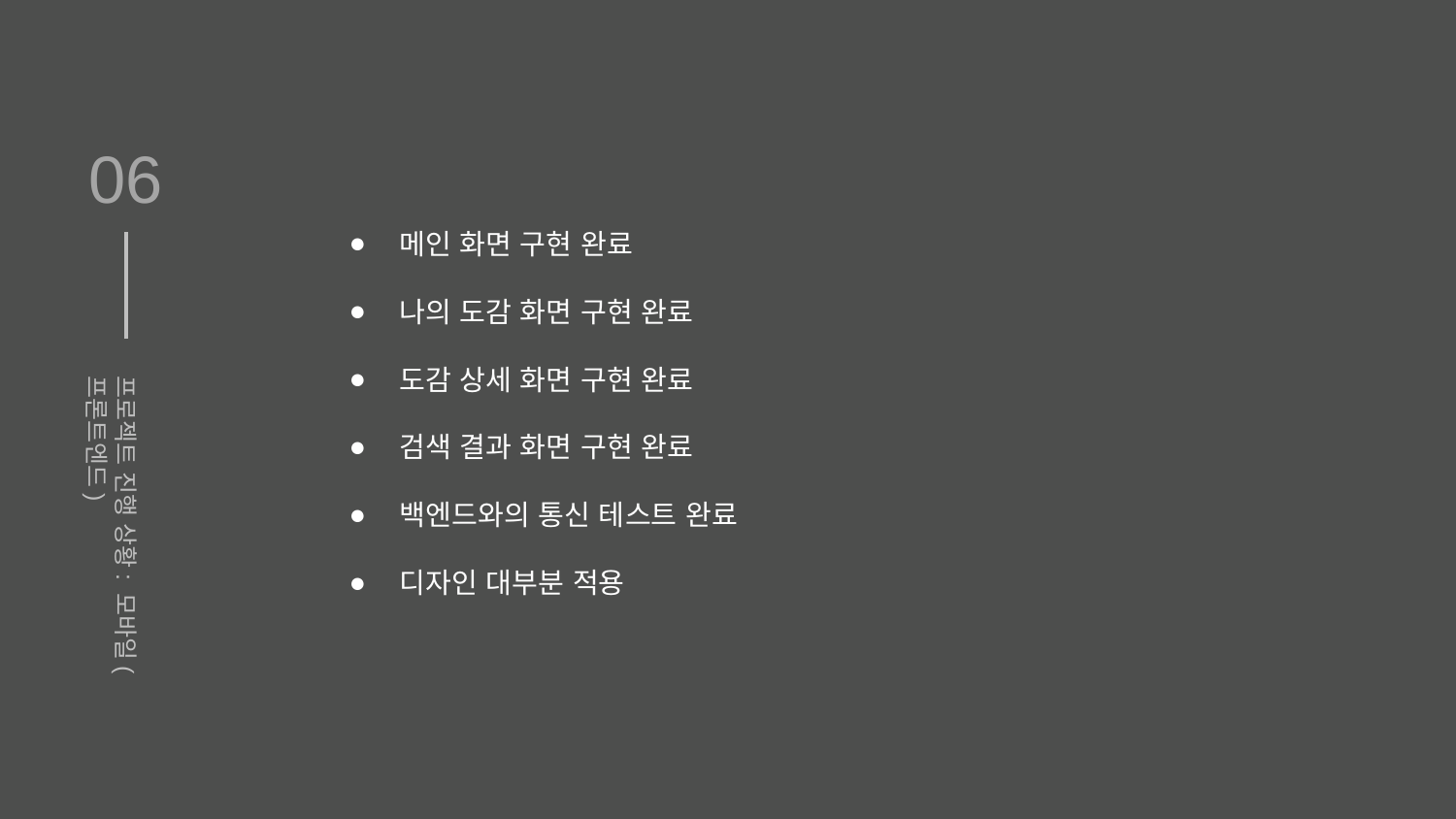

06
프로젝트 진행 상황: 모바일(프론트엔드)
메인 화면 구현 완료

나의 도감 화면 구현 완료

도감 상세 화면 구현 완료

검색 결과 화면 구현 완료

백엔드와의 통신 테스트 완료

디자인 대부분 적용